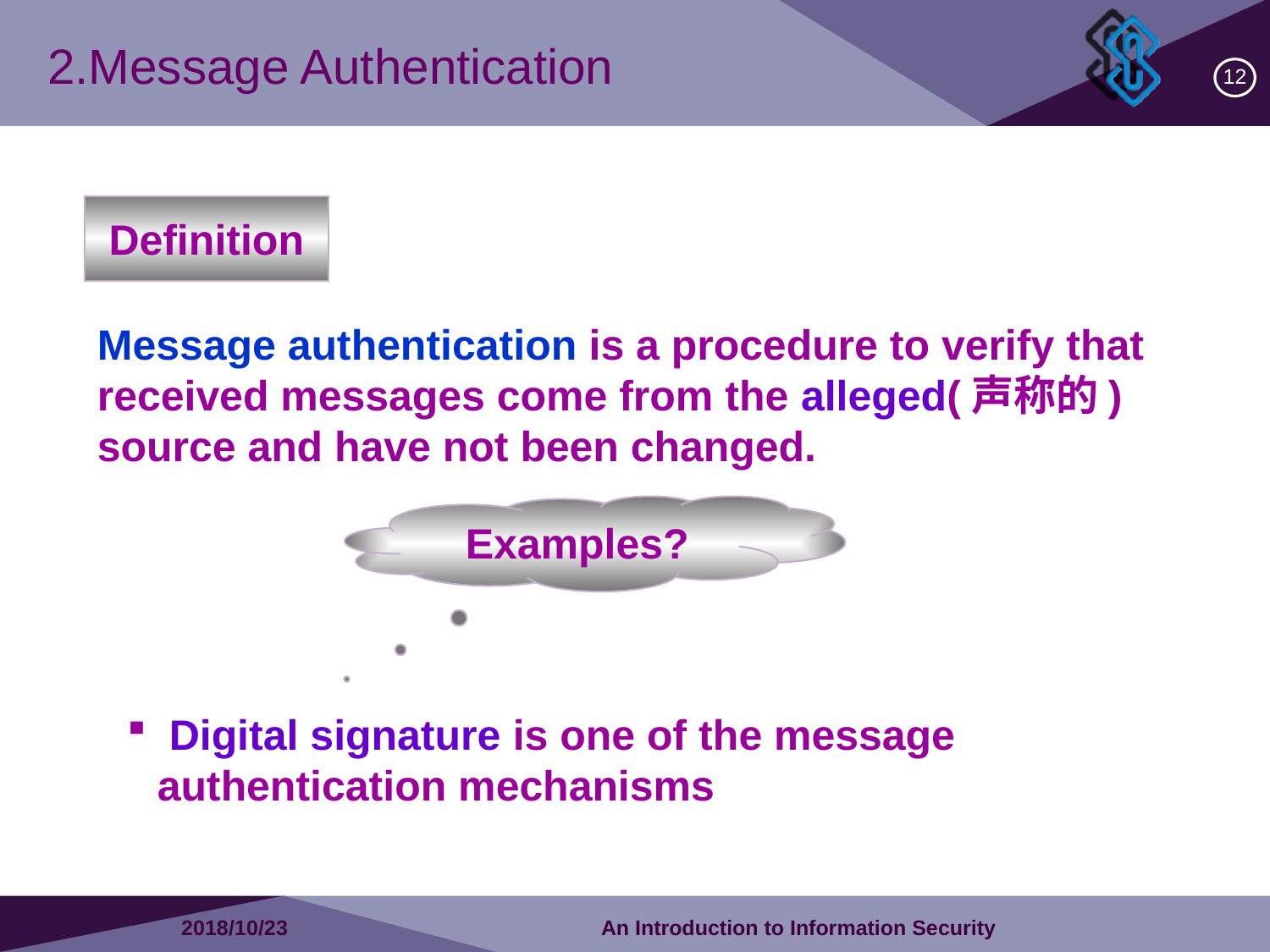

2.Message Authentication
12
Definition
Message authentication is a procedure to verify that received messages come from the alleged(声称的) source and have not been changed.
Examples?
 Digital signature is one of the message  authentication mechanisms
2018/10/23
An Introduction to Information Security